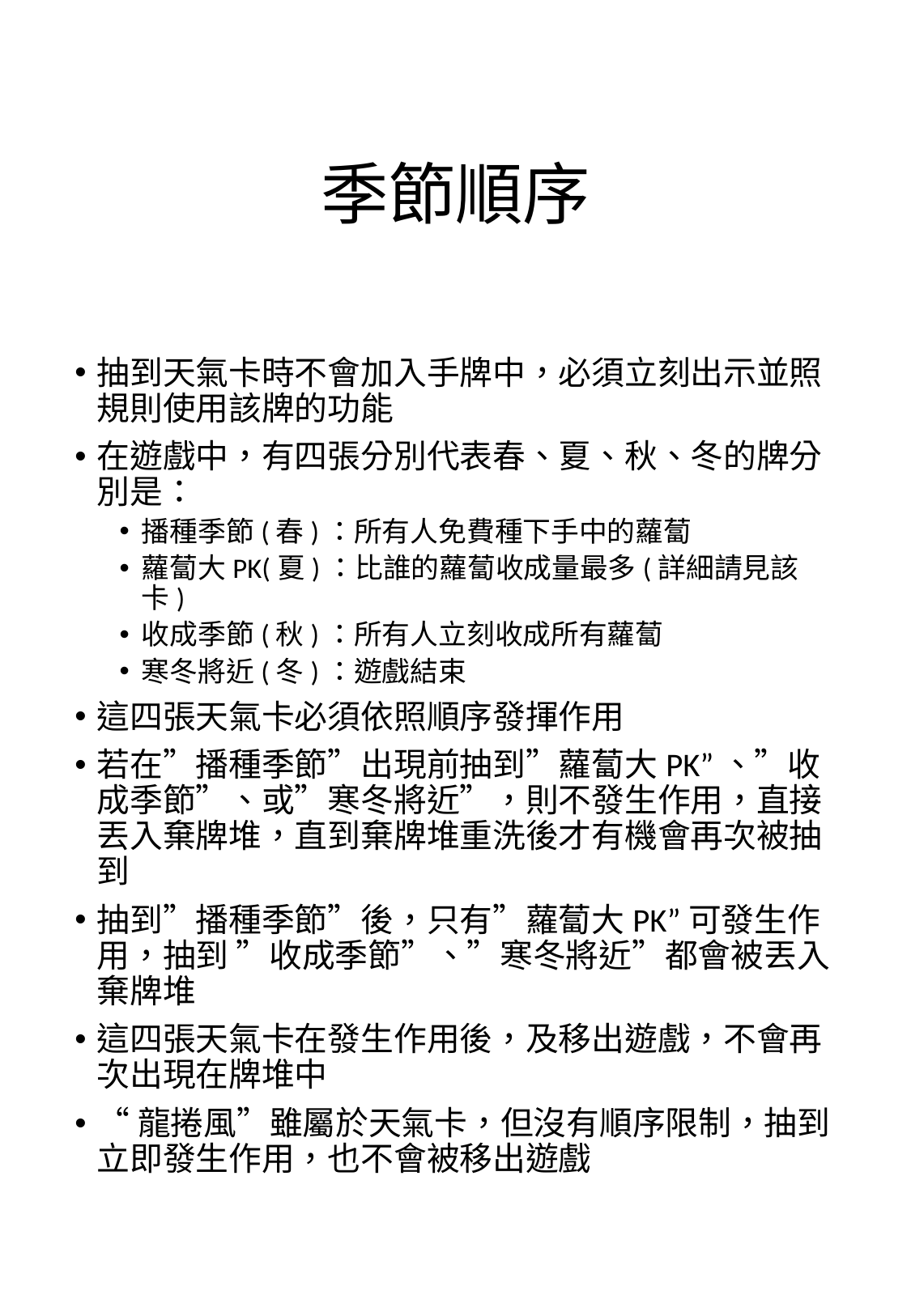

# 季節順序
抽到天氣卡時不會加入手牌中，必須立刻出示並照規則使用該牌的功能
在遊戲中，有四張分別代表春、夏、秋、冬的牌分別是：
播種季節(春)：所有人免費種下手中的蘿蔔
蘿蔔大PK(夏)：比誰的蘿蔔收成量最多(詳細請見該卡)
收成季節(秋)：所有人立刻收成所有蘿蔔
寒冬將近(冬)：遊戲結束
這四張天氣卡必須依照順序發揮作用
若在”播種季節”出現前抽到”蘿蔔大PK”、”收成季節”、或”寒冬將近”，則不發生作用，直接丟入棄牌堆，直到棄牌堆重洗後才有機會再次被抽到
抽到”播種季節”後，只有”蘿蔔大PK”可發生作用，抽到 ”收成季節”、”寒冬將近”都會被丟入棄牌堆
這四張天氣卡在發生作用後，及移出遊戲，不會再次出現在牌堆中
“龍捲風”雖屬於天氣卡，但沒有順序限制，抽到立即發生作用，也不會被移出遊戲